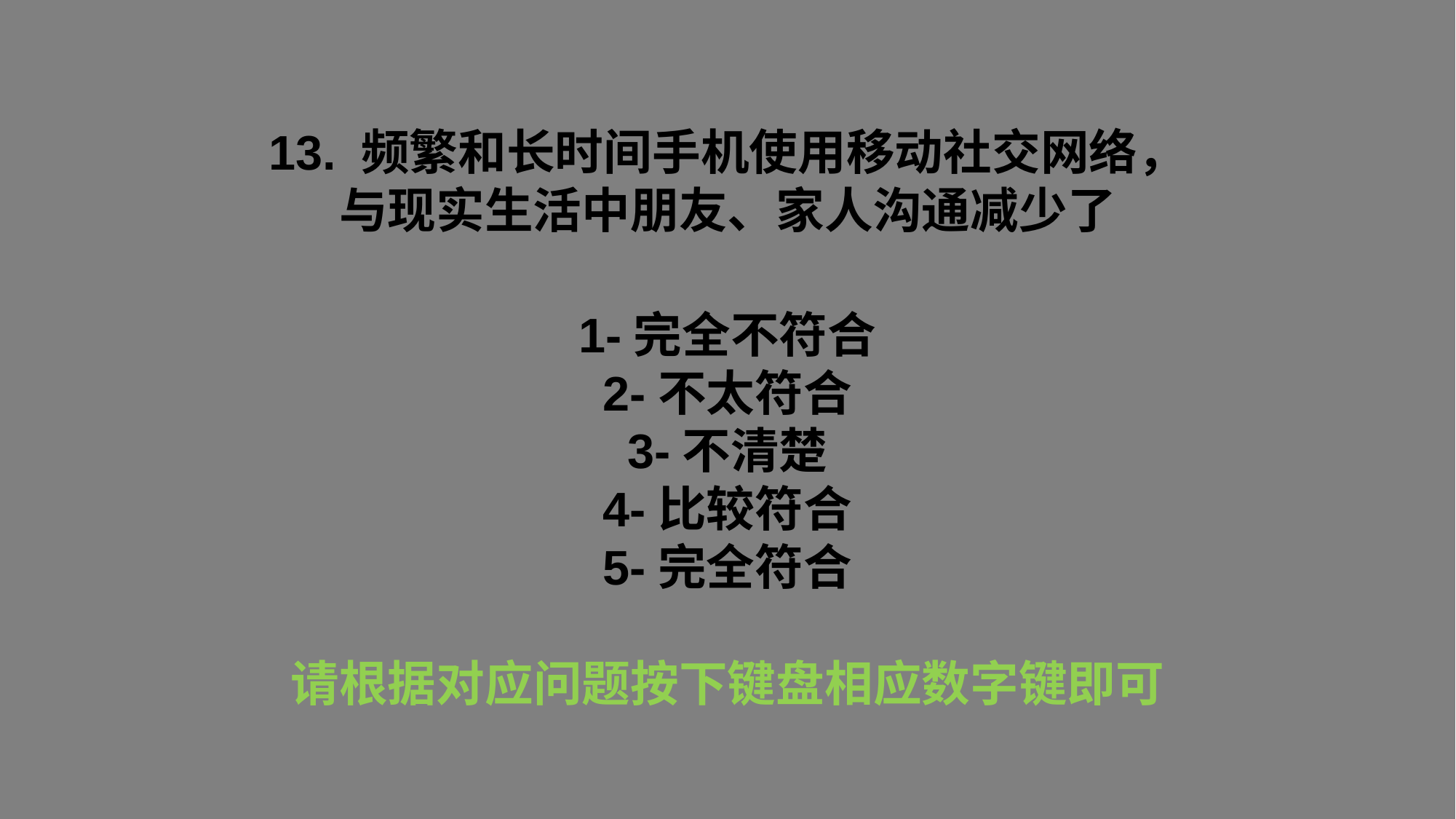

13. 频繁和长时间手机使用移动社交网络，
与现实生活中朋友、家人沟通减少了
1-完全不符合
2-不太符合
3-不清楚
4-比较符合
5-完全符合

请根据对应问题按下键盘相应数字键即可